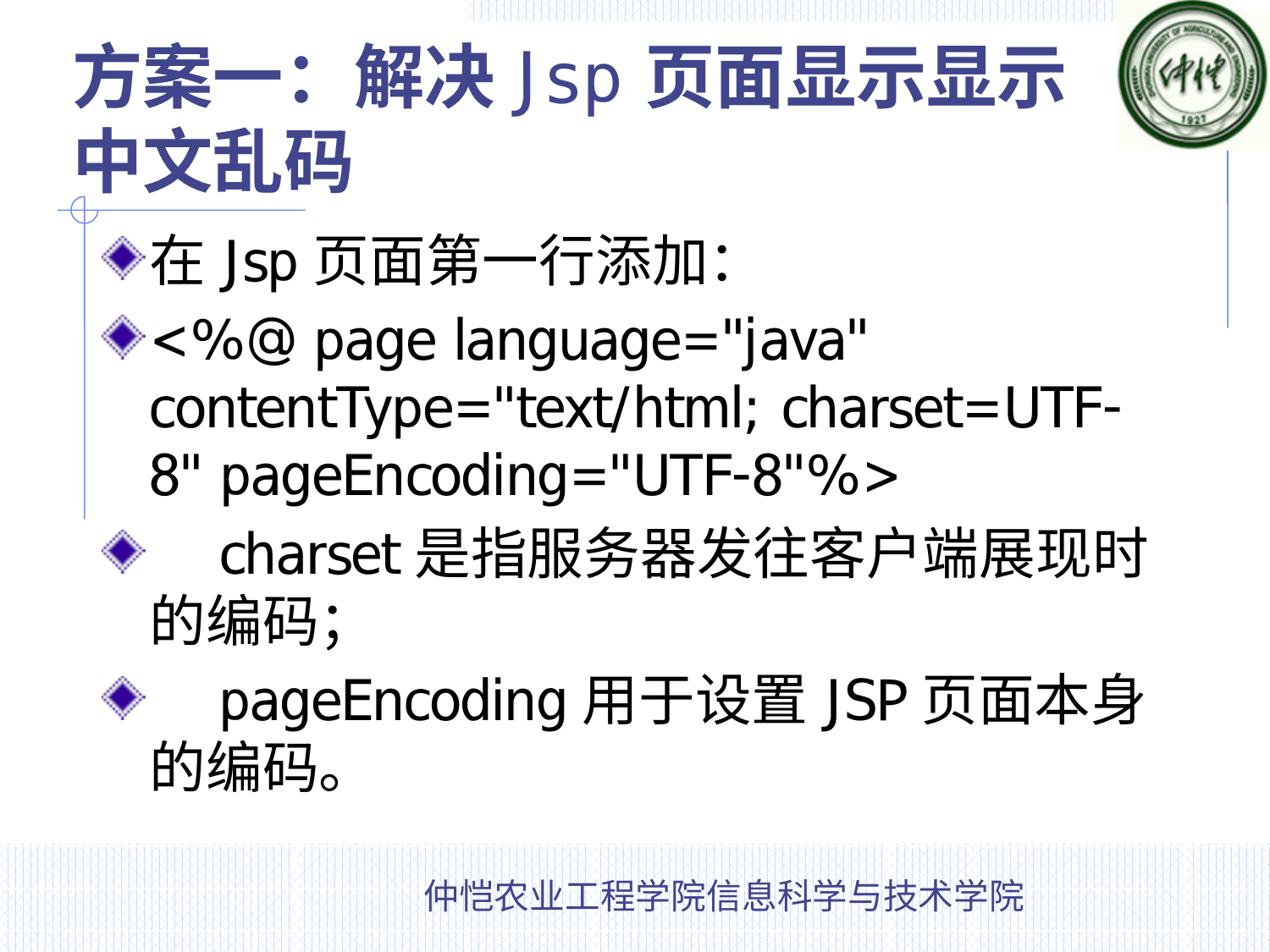

# 方案一：解决Jsp页面显示显示中文乱码
在Jsp页面第一行添加：
<%@ page language="java" contentType="text/html; charset=UTF-8" pageEncoding="UTF-8"%>
　charset是指服务器发往客户端展现时的编码；
　pageEncoding用于设置JSP页面本身的编码。